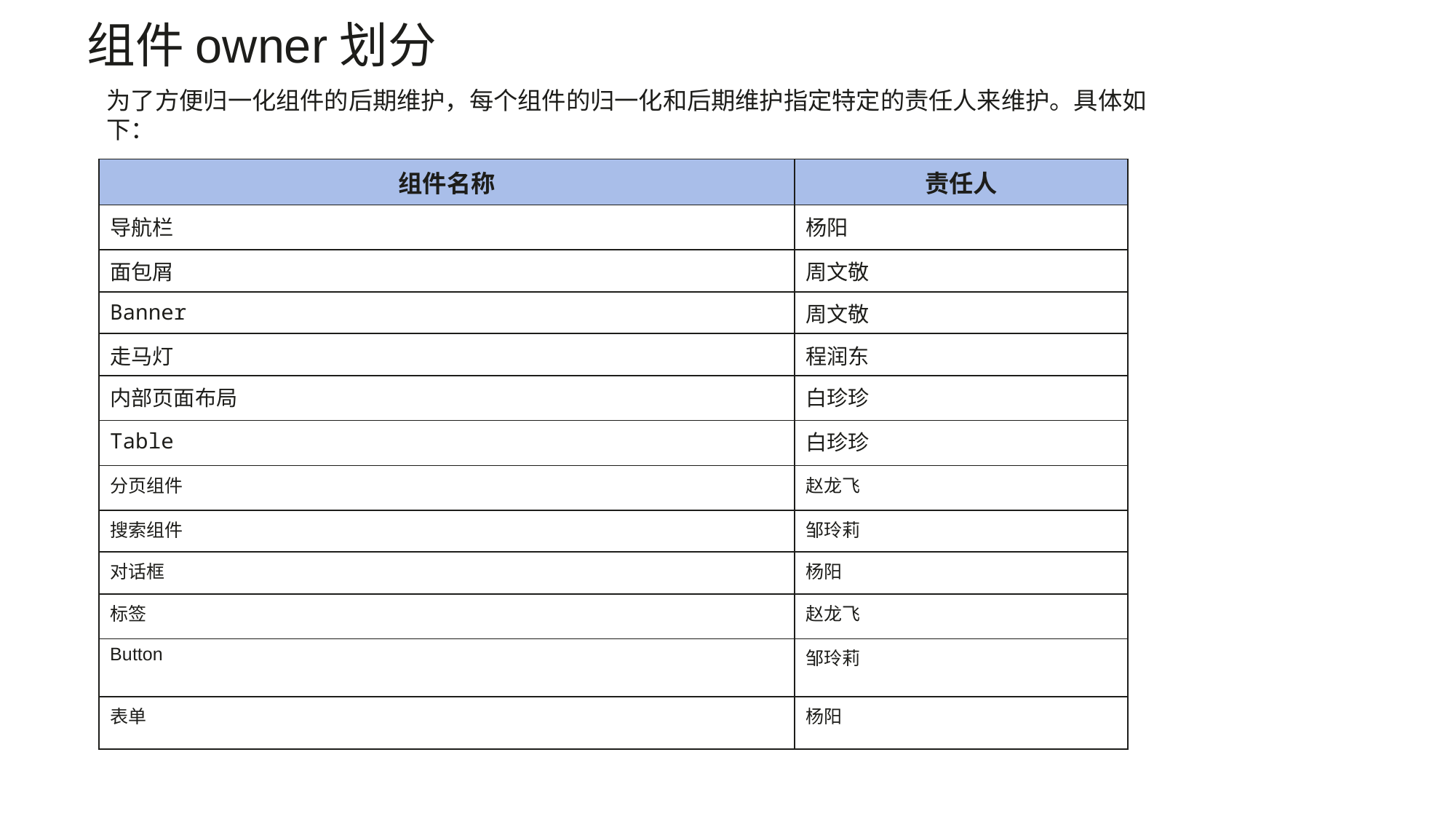

组件owner划分
为了方便归一化组件的后期维护，每个组件的归一化和后期维护指定特定的责任人来维护。具体如下：
| 组件名称 | 责任人 |
| --- | --- |
| 导航栏 | 杨阳 |
| 面包屑 | 周文敬 |
| Banner | 周文敬 |
| 走马灯 | 程润东 |
| 内部页面布局 | 白珍珍 |
| Table | 白珍珍 |
| 分页组件 | 赵龙飞 |
| 搜索组件 | 邹玲莉 |
| 对话框 | 杨阳 |
| 标签 | 赵龙飞 |
| Button | 邹玲莉 |
| 表单 | 杨阳 |